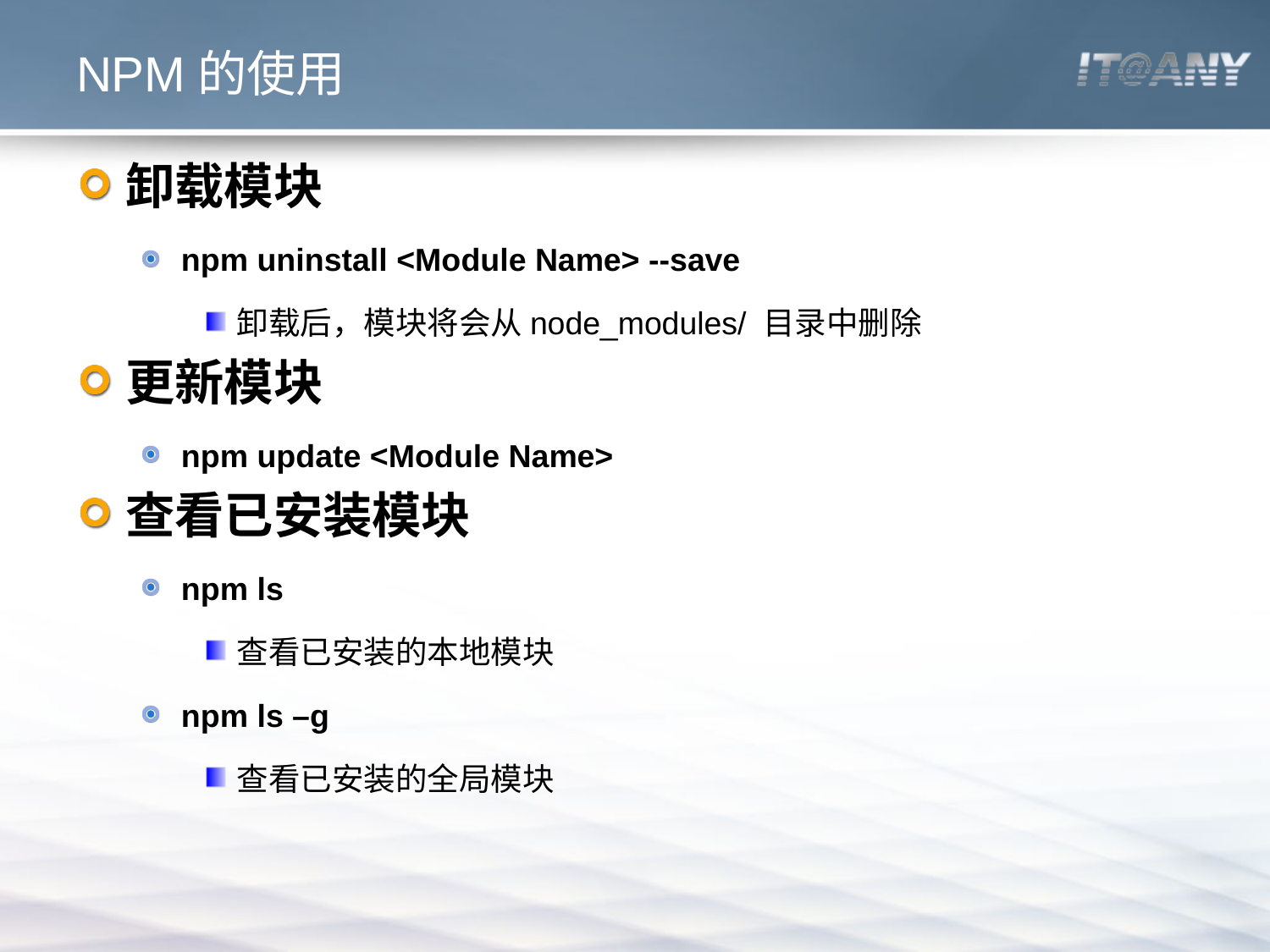

# NPM的使用
卸载模块
npm uninstall <Module Name> --save
卸载后，模块将会从node_modules/ 目录中删除
更新模块
npm update <Module Name>
查看已安装模块
npm ls
查看已安装的本地模块
npm ls –g
查看已安装的全局模块